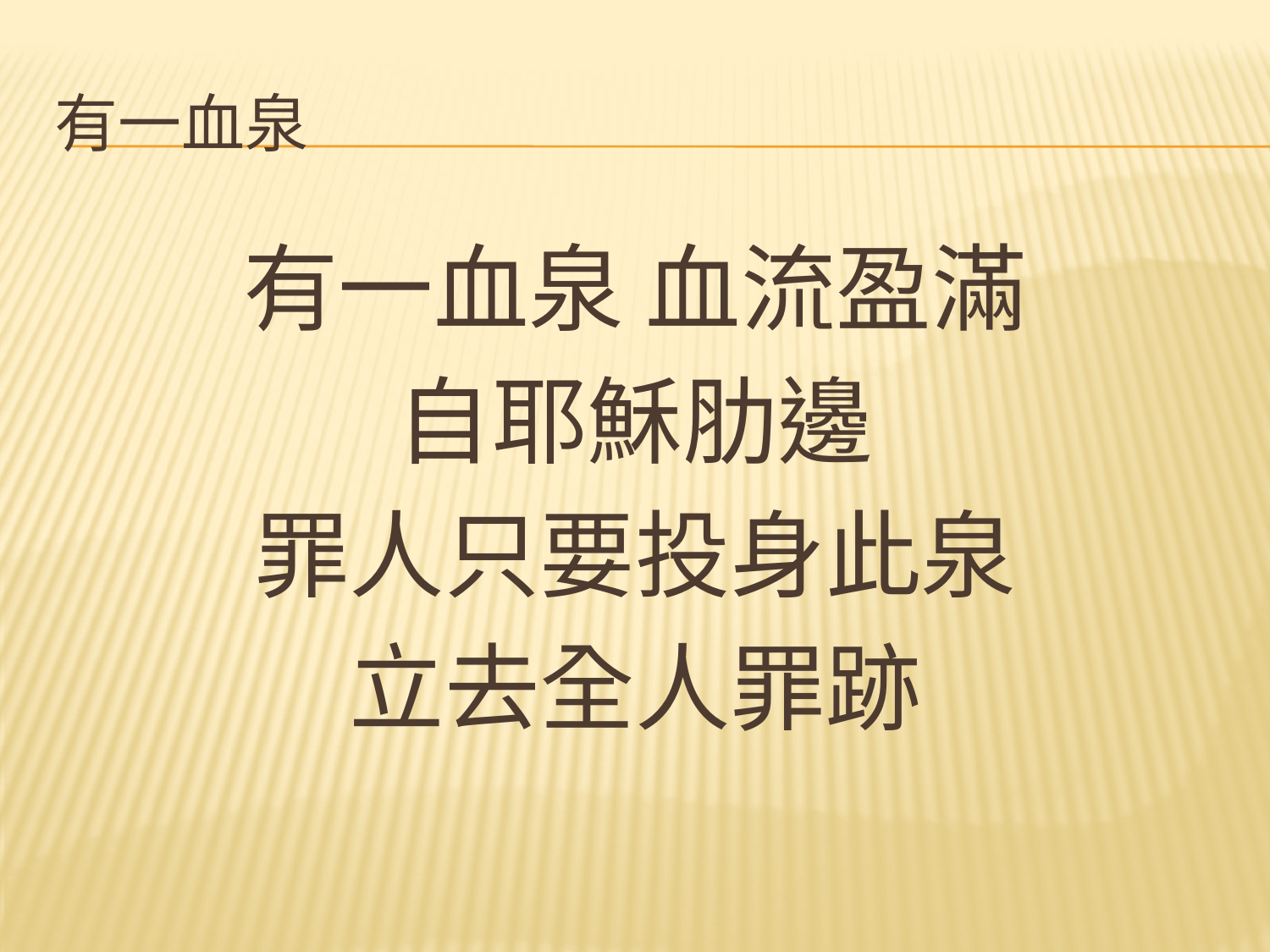

# 有一血泉
有一血泉 血流盈滿
自耶穌肋邊
罪人只要投身此泉
立去全人罪跡